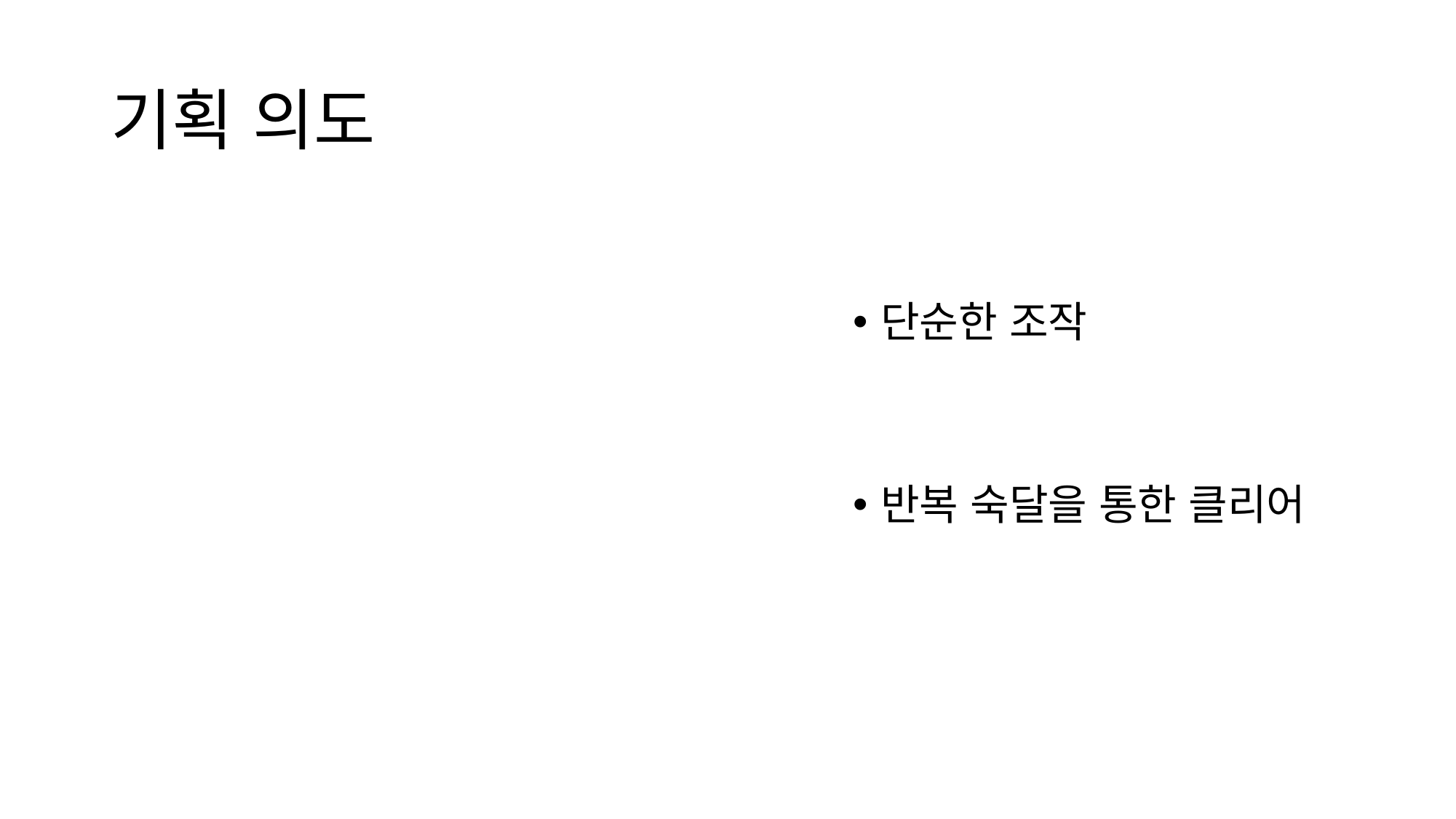

# 기획 의도

단순한 조작

반복 숙달을 통한 클리어